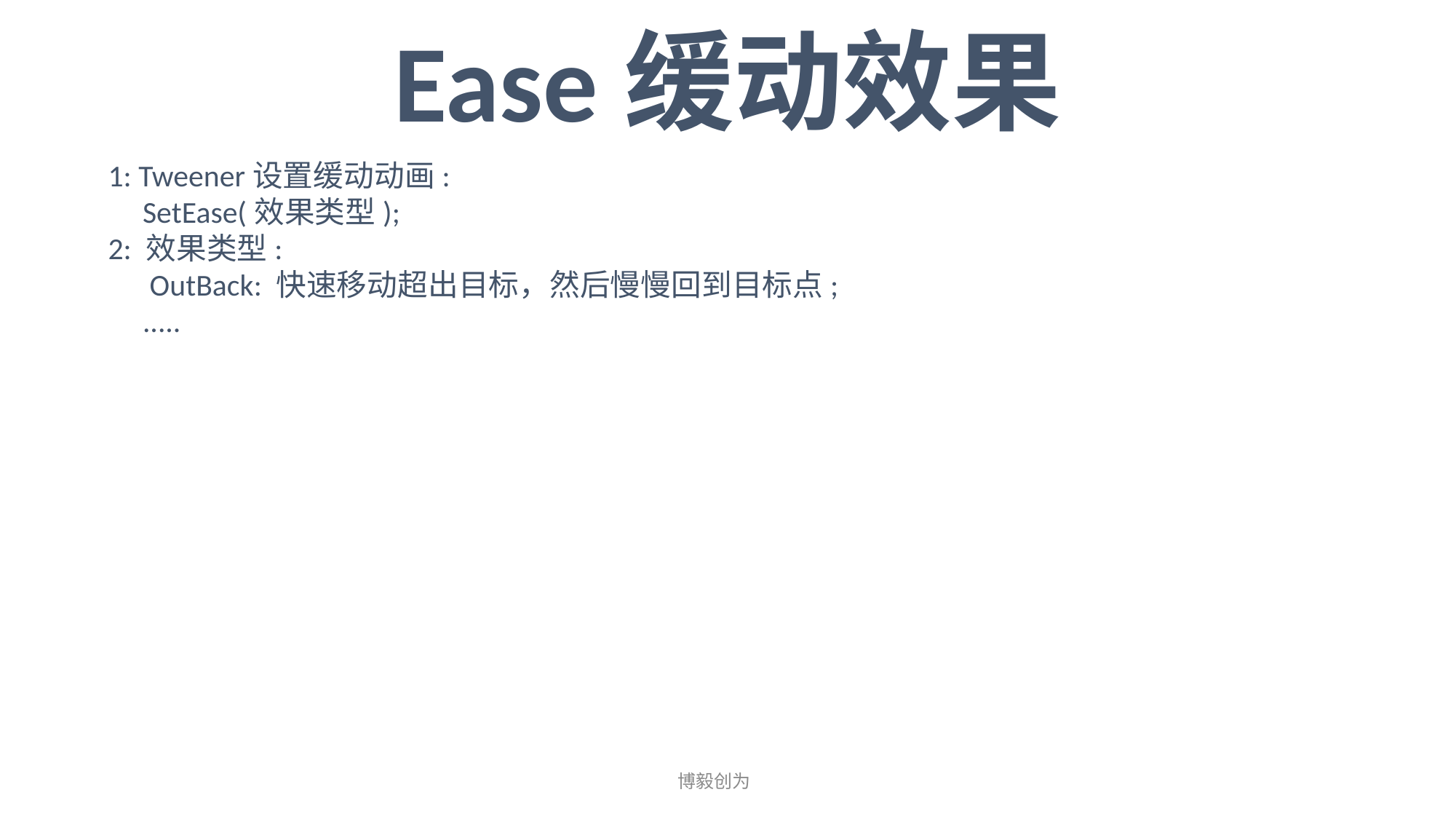

Ease缓动效果
1: Tweener设置缓动动画:
     SetEase(效果类型);
2: 效果类型:
      OutBack: 快速移动超出目标，然后慢慢回到目标点;
     .....
博毅创为
5